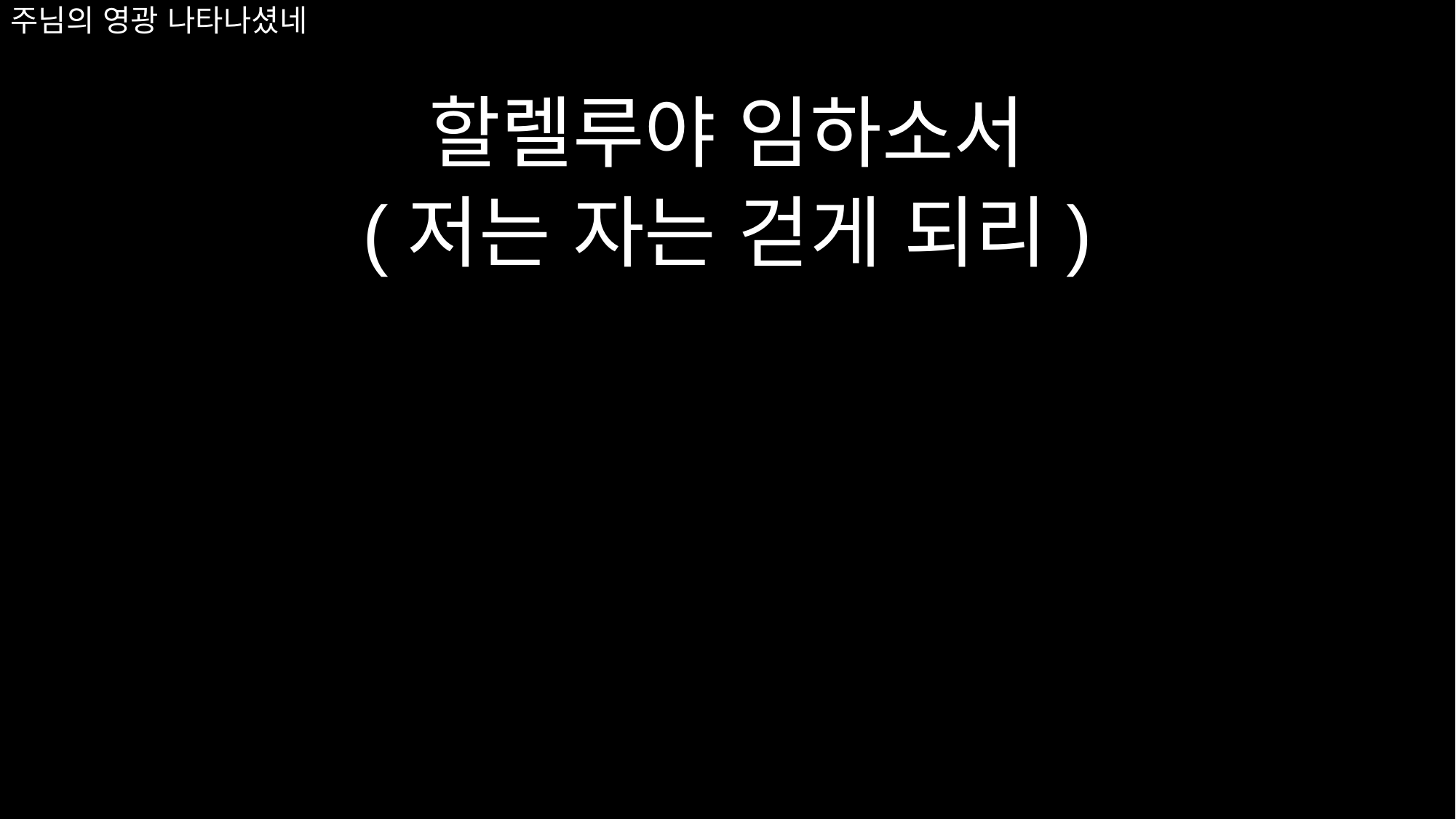

# 주님의 영광 나타나셨네
할렐루야 임하소서
(저는 자는 걷게 되리)